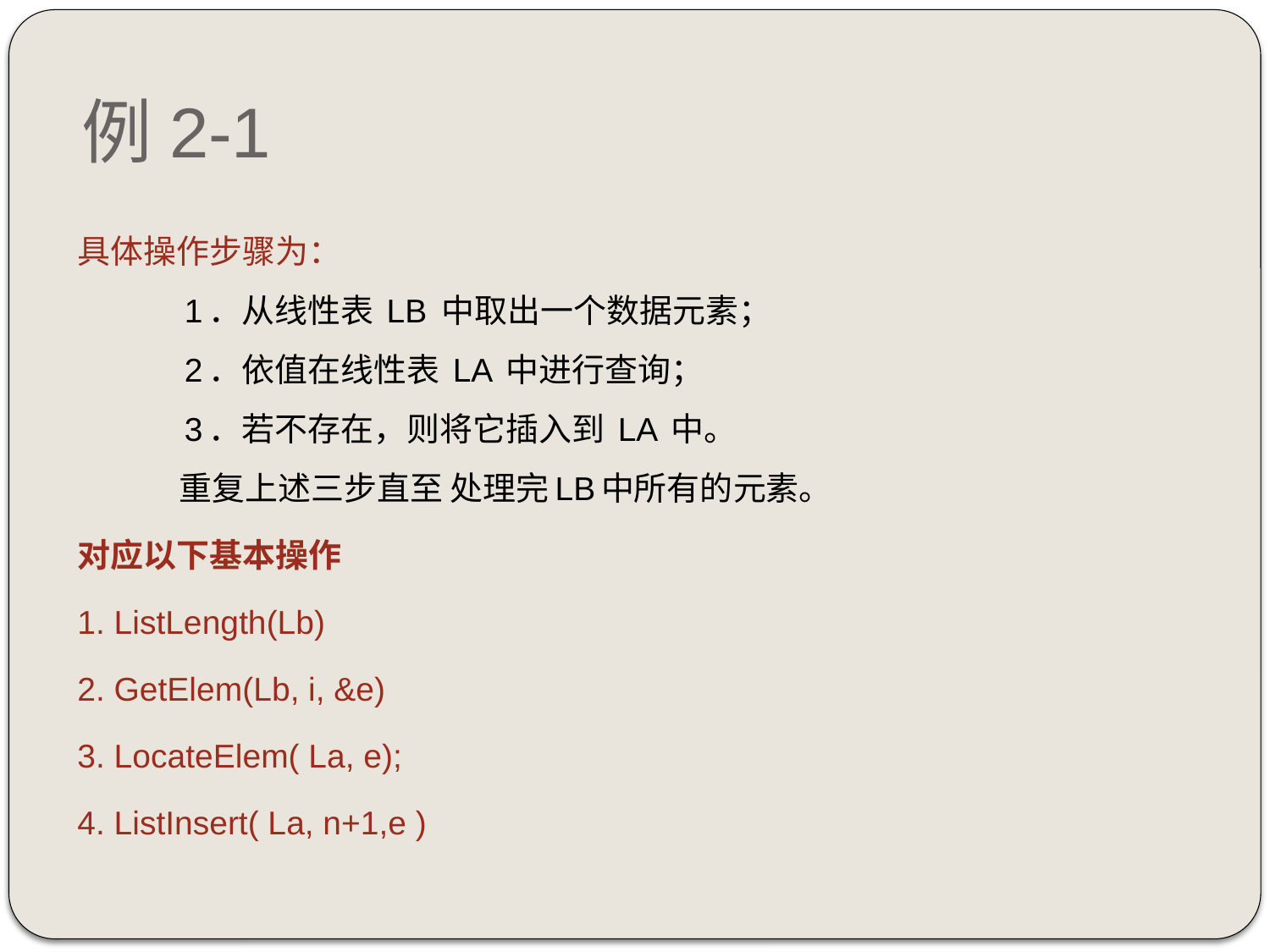

# 例2-1
具体操作步骤为：
　　1．从线性表 LB 中取出一个数据元素；
　　2．依值在线性表 LA 中进行查询；
　　3．若不存在，则将它插入到 LA 中。
　　重复上述三步直至 处理完LB中所有的元素。
对应以下基本操作
1. ListLength(Lb)
2. GetElem(Lb, i, &e)
3. LocateElem( La, e);
4. ListInsert( La, n+1,e )